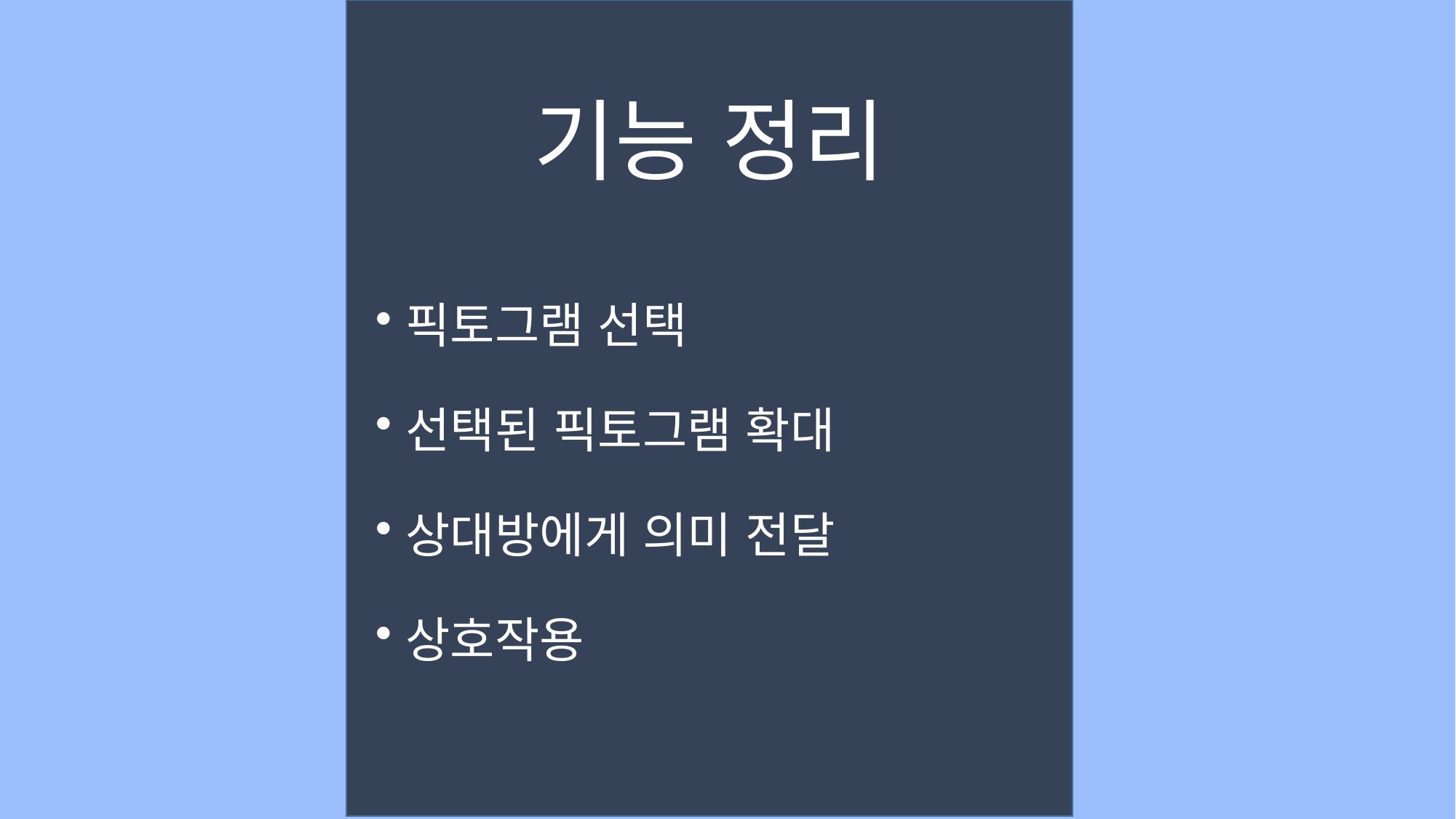

기능 정리
픽토그램 선택

선택된 픽토그램 확대

상대방에게 의미 전달

상호작용